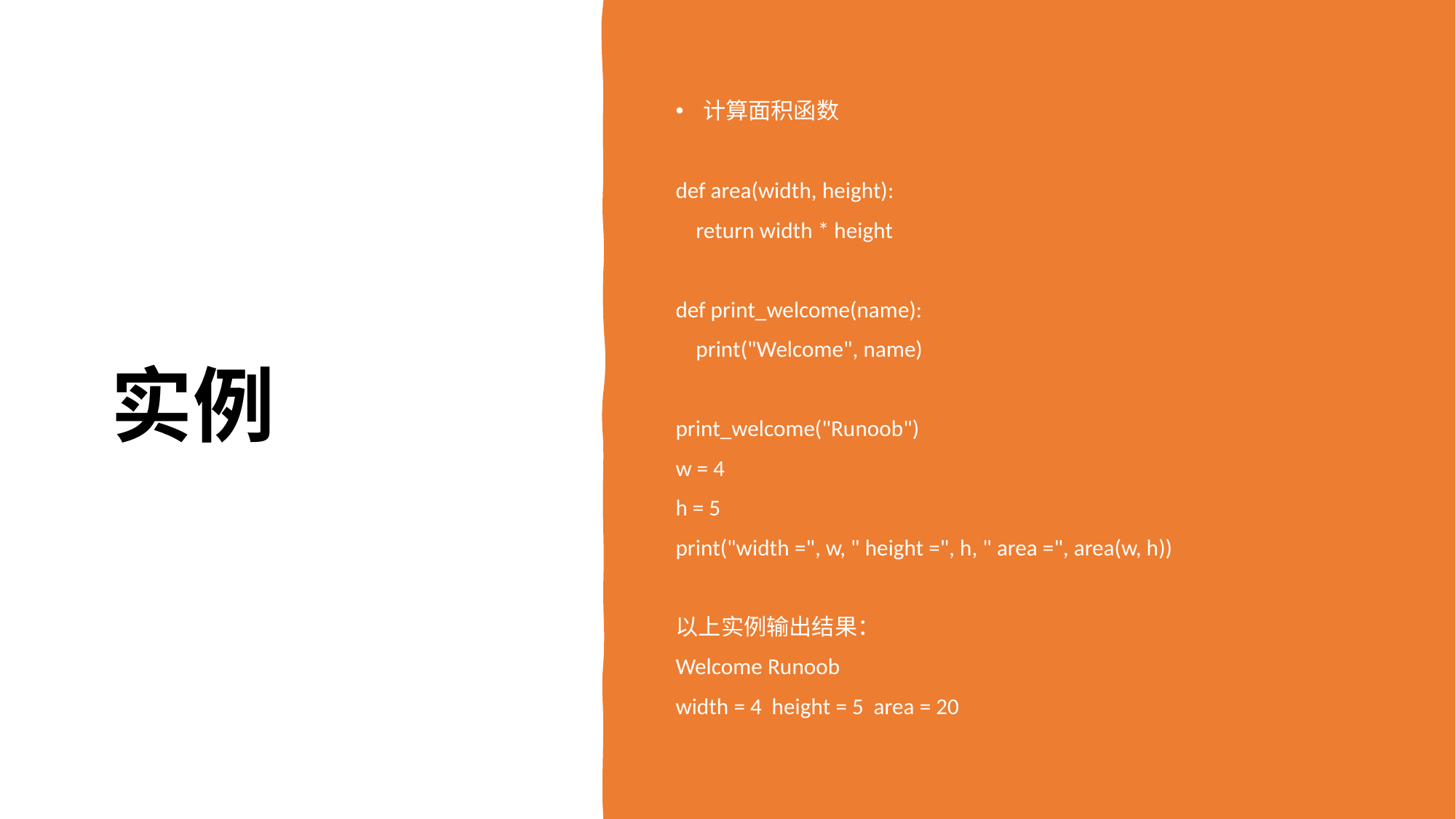

# 实例
计算面积函数

def area(width, height):
    return width * height

def print_welcome(name):
    print("Welcome", name)

print_welcome("Runoob")
w = 4
h = 5
print("width =", w, " height =", h, " area =", area(w, h))

以上实例输出结果：
Welcome Runoob
width = 4  height = 5  area = 20